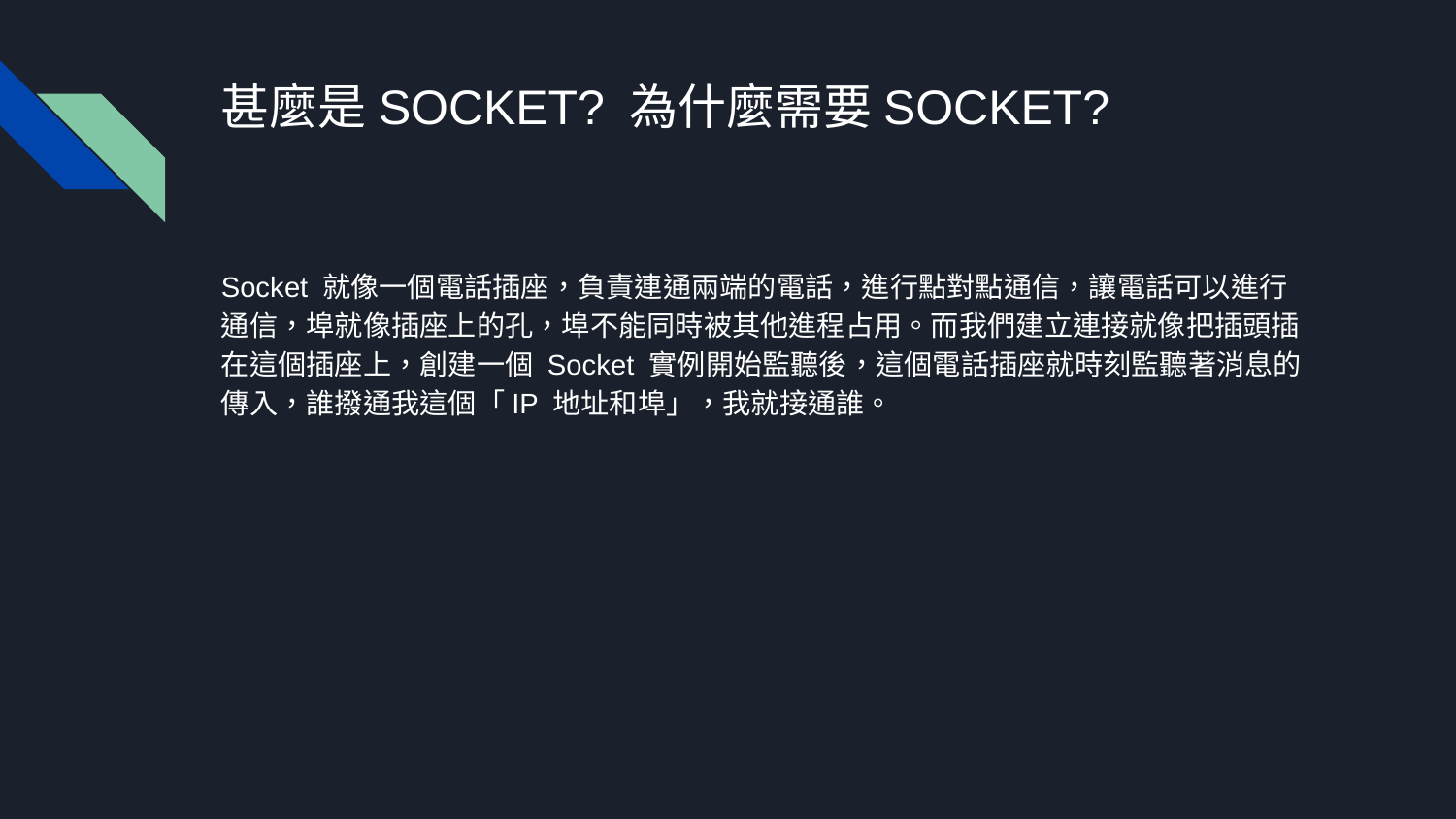

# 甚麼是SOCKET? 為什麼需要SOCKET?
Socket 就像一個電話插座，負責連通兩端的電話，進行點對點通信，讓電話可以進行通信，埠就像插座上的孔，埠不能同時被其他進程占用。而我們建立連接就像把插頭插在這個插座上，創建一個 Socket 實例開始監聽後，這個電話插座就時刻監聽著消息的傳入，誰撥通我這個「IP 地址和埠」，我就接通誰。